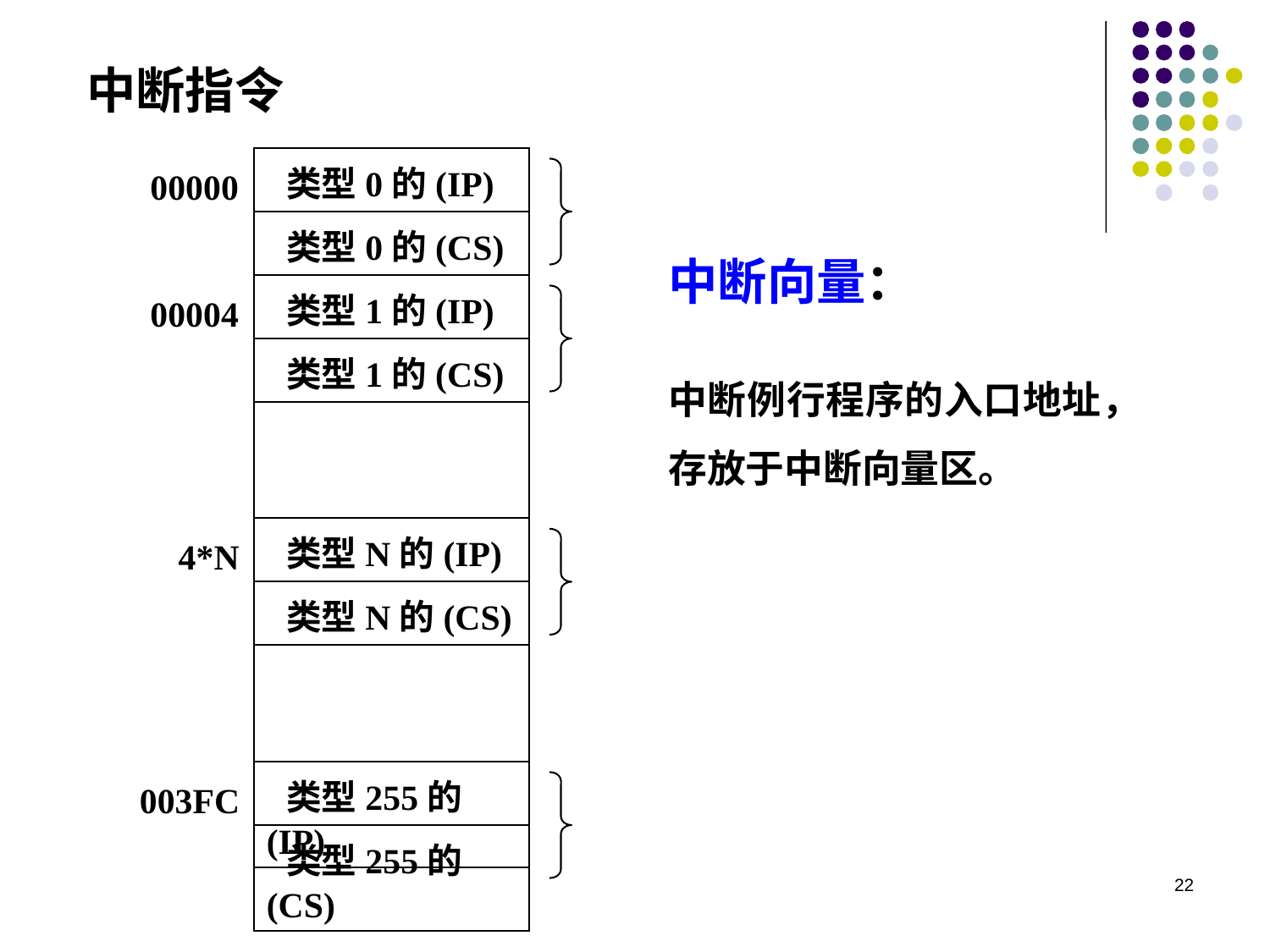

中断指令
 类型0的(IP)
00000

 类型0的(CS)
 类型1的(IP)
00004

 类型1的(CS)

 类型N的(IP)
  4*N

 类型N的(CS)

 类型255的(IP)
003FC

 类型255的(CS)
中断向量：

中断例行程序的入口地址，存放于中断向量区。
22